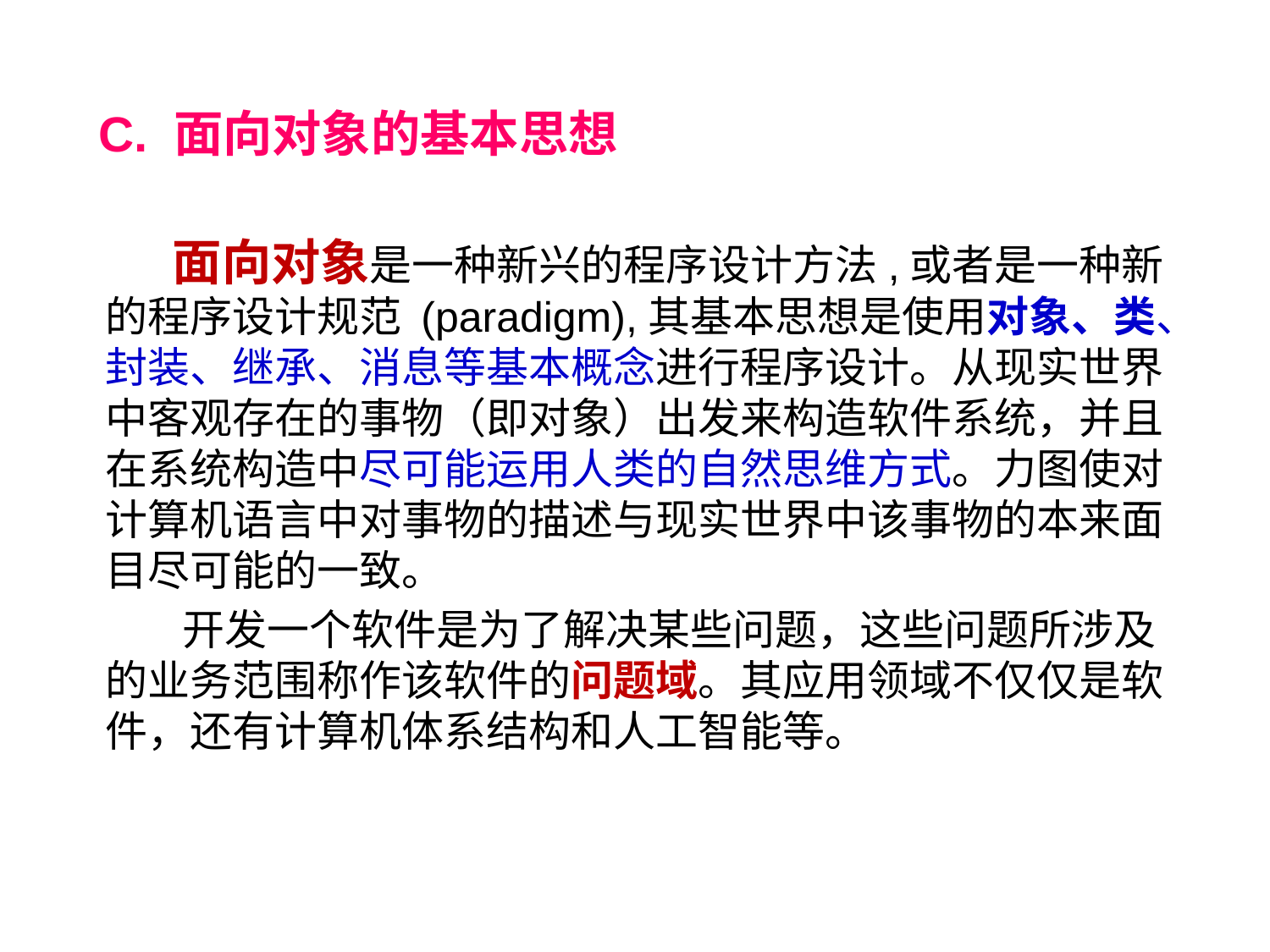

C. 面向对象的基本思想
           面向对象是一种新兴的程序设计方法,或者是一种新的程序设计规范 (paradigm),其基本思想是使用对象、类、封装、继承、消息等基本概念进行程序设计。从现实世界中客观存在的事物（即对象）出发来构造软件系统，并且在系统构造中尽可能运用人类的自然思维方式。力图使对计算机语言中对事物的描述与现实世界中该事物的本来面目尽可能的一致。
            开发一个软件是为了解决某些问题，这些问题所涉及的业务范围称作该软件的问题域。其应用领域不仅仅是软件，还有计算机体系结构和人工智能等。